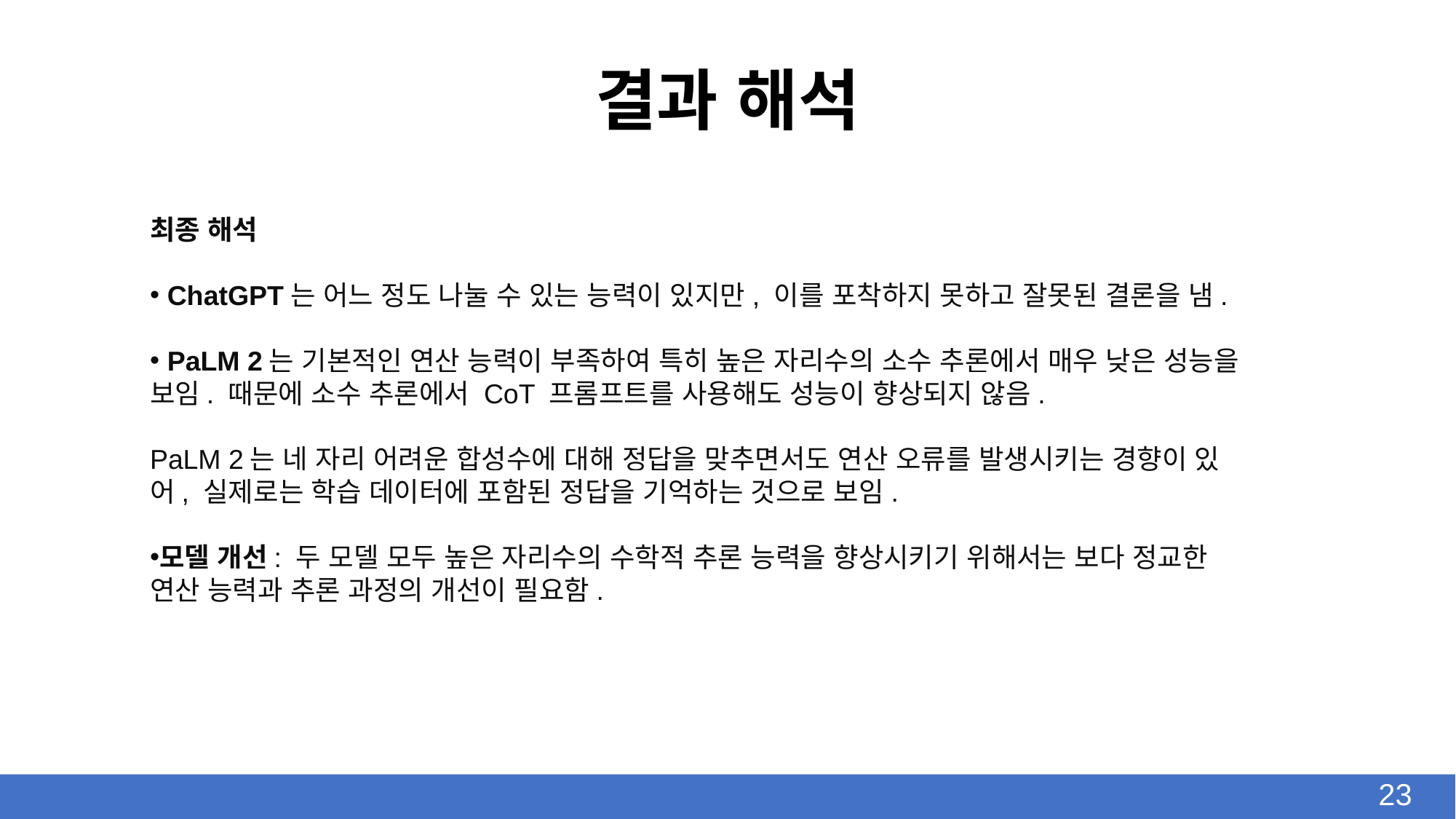

결과 해석
최종 해석

 ChatGPT는 어느 정도 나눌 수 있는 능력이 있지만, 이를 포착하지 못하고 잘못된 결론을 냄.

 PaLM 2는 기본적인 연산 능력이 부족하여 특히 높은 자리수의 소수 추론에서 매우 낮은 성능을 보임. 때문에 소수 추론에서 CoT 프롬프트를 사용해도 성능이 향상되지 않음.

PaLM 2는 네 자리 어려운 합성수에 대해 정답을 맞추면서도 연산 오류를 발생시키는 경향이 있어, 실제로는 학습 데이터에 포함된 정답을 기억하는 것으로 보임.

모델 개선: 두 모델 모두 높은 자리수의 수학적 추론 능력을 향상시키기 위해서는 보다 정교한 연산 능력과 추론 과정의 개선이 필요함.

23